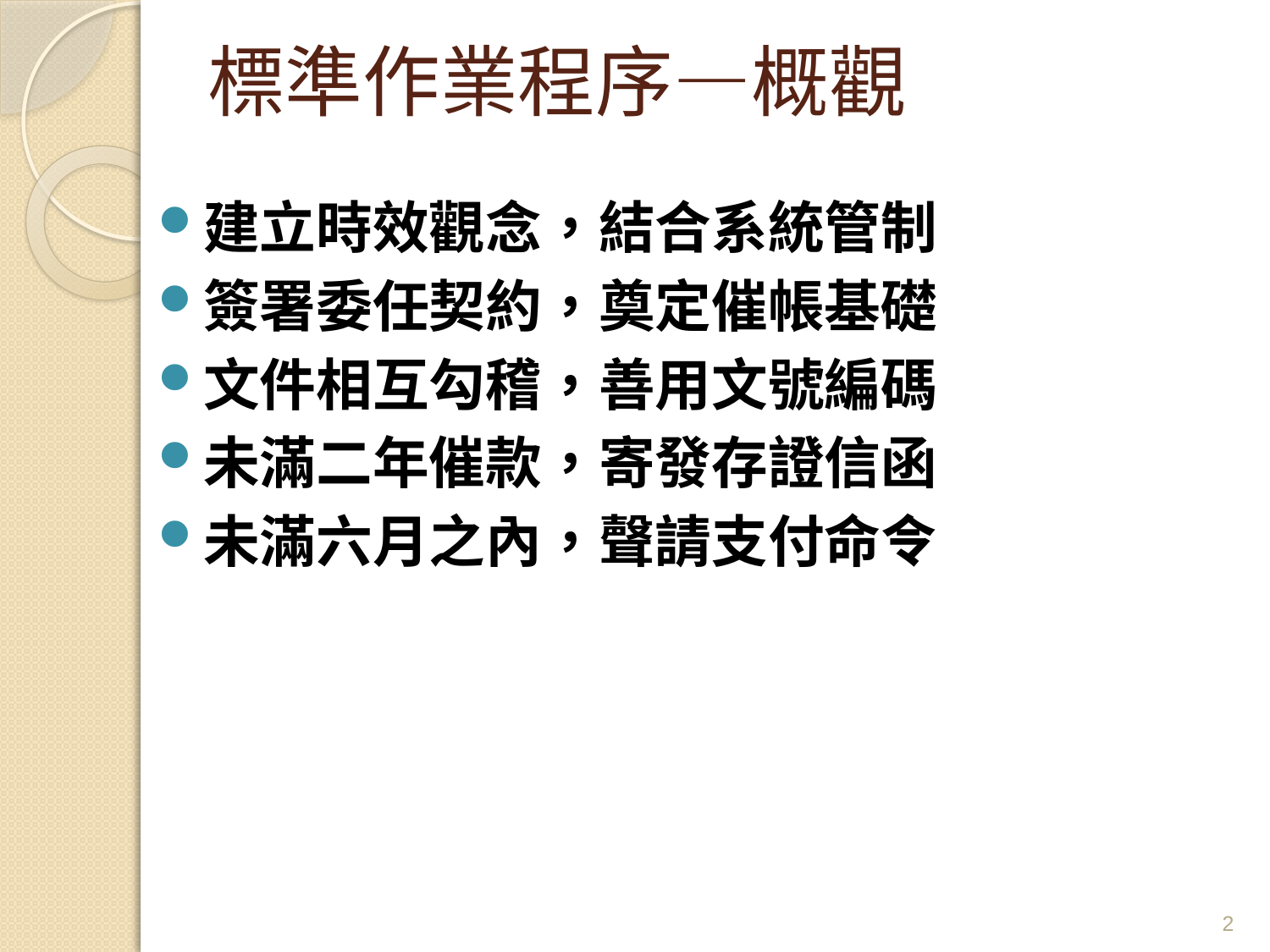

# 標準作業程序—概觀
建立時效觀念，結合系統管制
簽署委任契約，奠定催帳基礎
文件相互勾稽，善用文號編碼
未滿二年催款，寄發存證信函
未滿六月之內，聲請支付命令
2